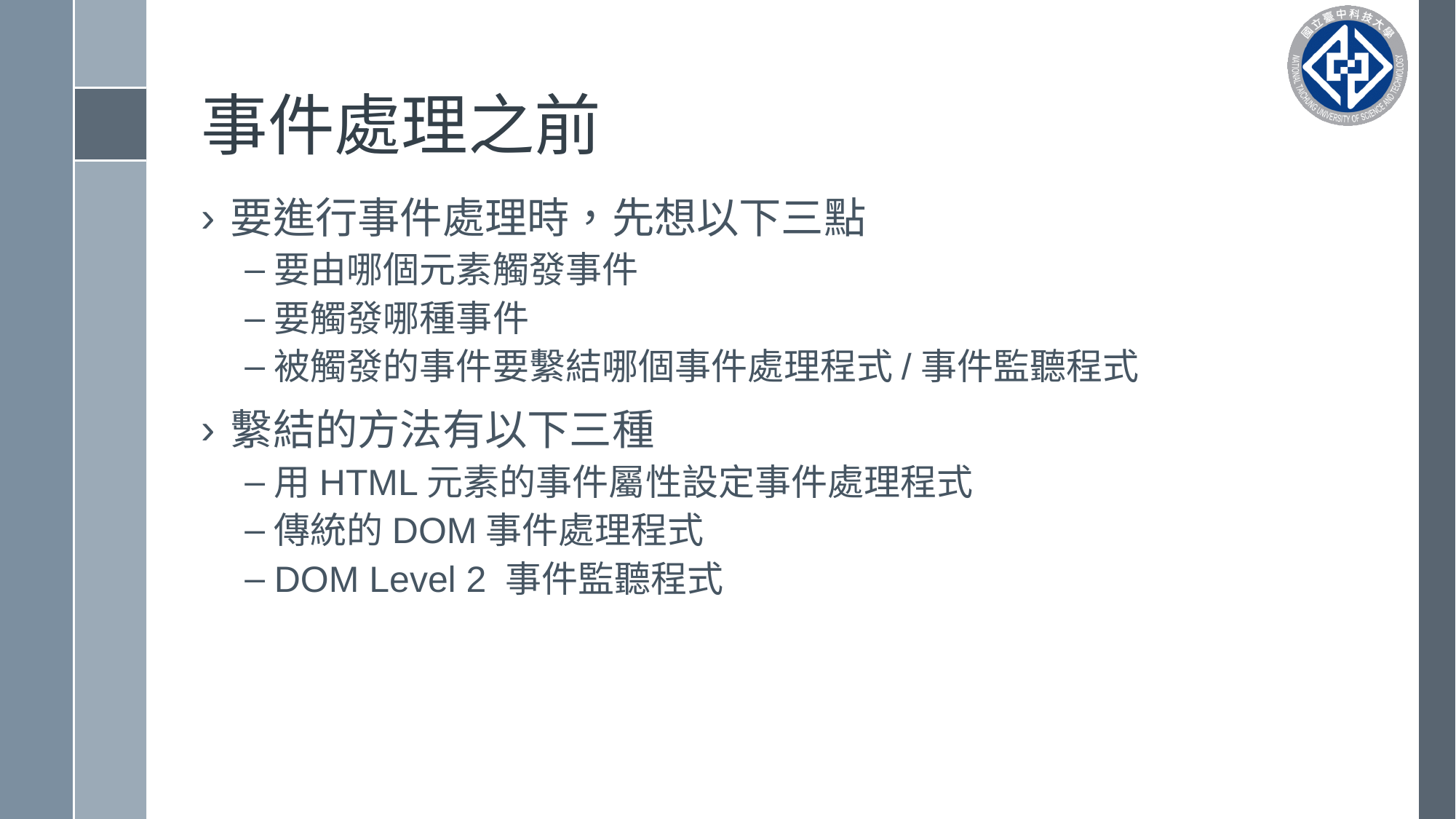

# 事件處理之前
要進行事件處理時，先想以下三點
要由哪個元素觸發事件
要觸發哪種事件
被觸發的事件要繫結哪個事件處理程式/事件監聽程式
繫結的方法有以下三種
用HTML元素的事件屬性設定事件處理程式
傳統的DOM事件處理程式
DOM Level 2 事件監聽程式